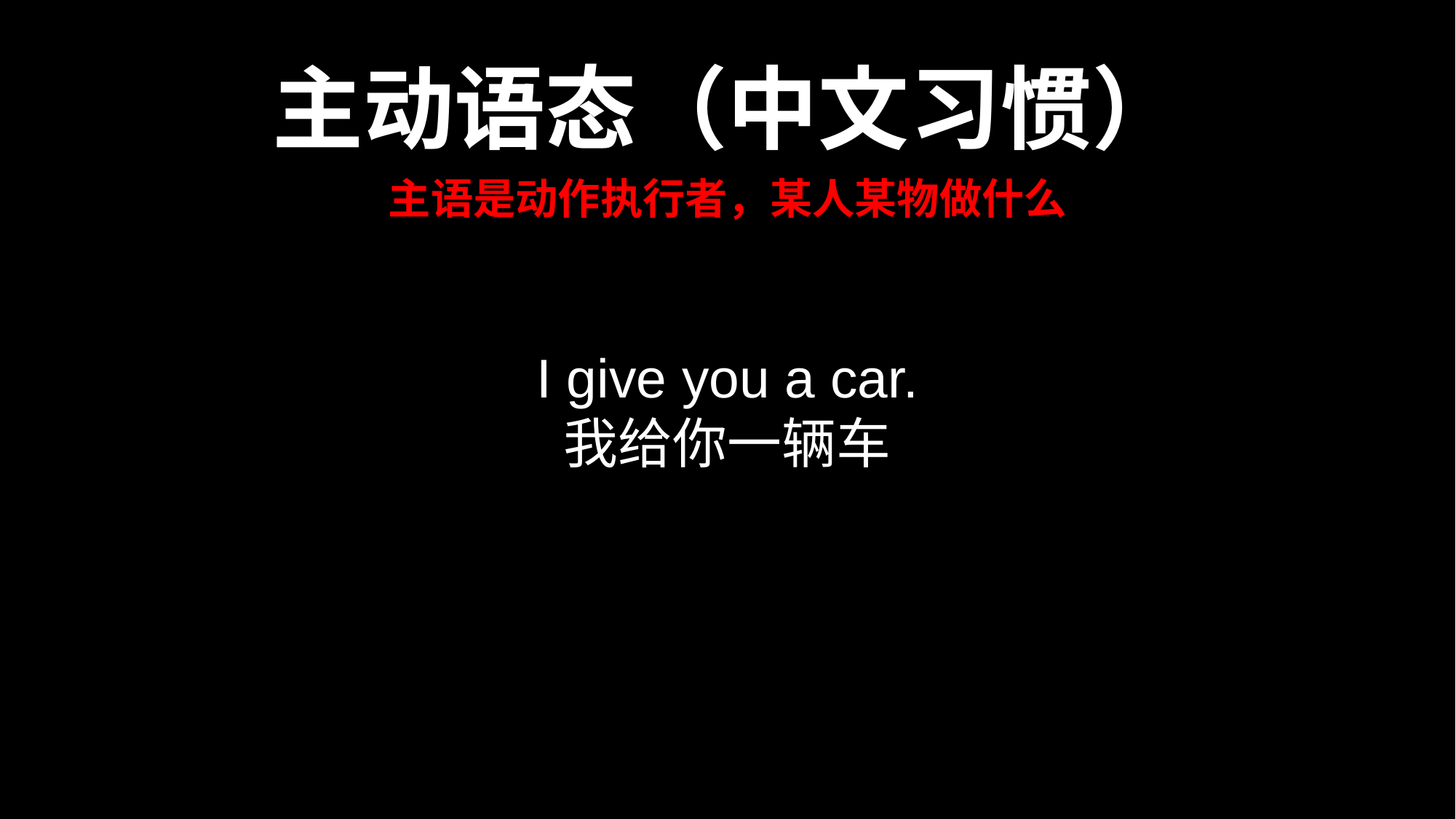

主动语态（中文习惯）
主语是动作执行者，某人某物做什么
I give you a car.
我给你一辆车